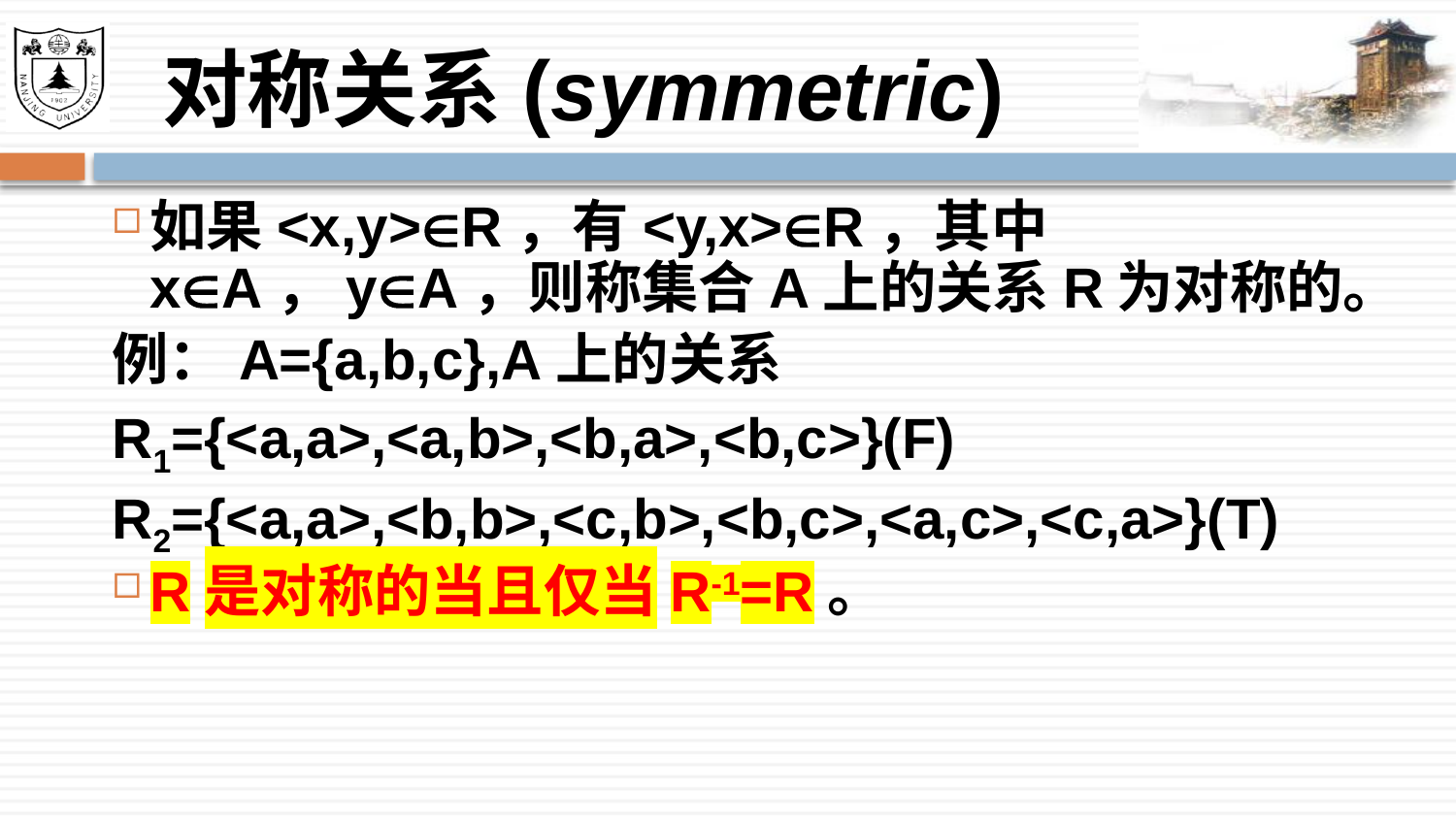

# 对称关系(symmetric)
如果<x,y>∈R，有<y,x>∈R，其中x∈A，y∈A，则称集合A上的关系R为对称的。
例：A={a,b,c},A上的关系
R1={<a,a>,<a,b>,<b,a>,<b,c>}(F)
R2={<a,a>,<b,b>,<c,b>,<b,c>,<a,c>,<c,a>}(T)
R是对称的当且仅当R-1=R。